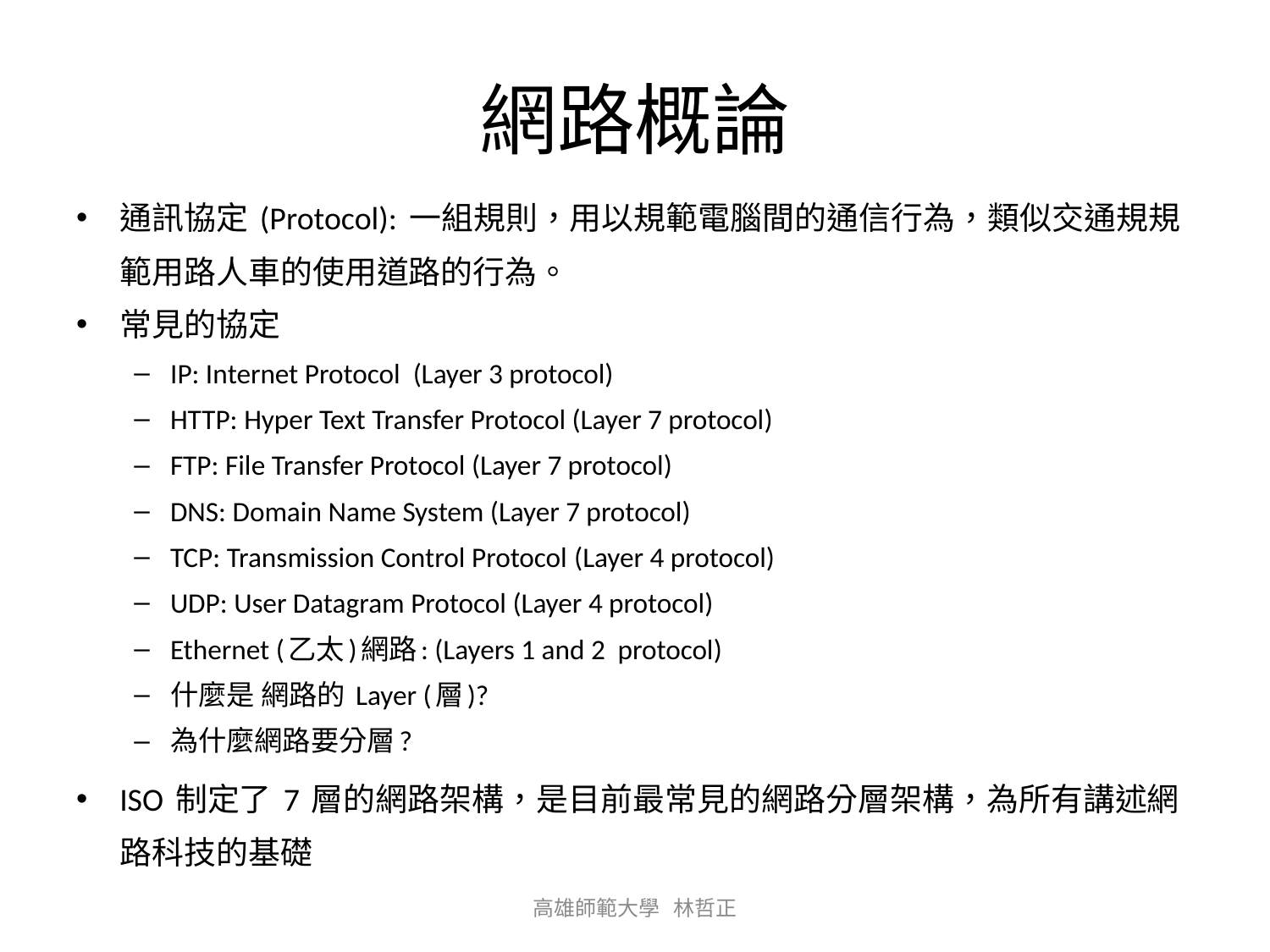

# 網路概論
通訊協定 (Protocol): 一組規則，用以規範電腦間的通信行為，類似交通規規範用路人車的使用道路的行為。
常見的協定
IP: Internet Protocol  (Layer 3 protocol)
HTTP: Hyper Text Transfer Protocol (Layer 7 protocol)
FTP: File Transfer Protocol (Layer 7 protocol)
DNS: Domain Name System (Layer 7 protocol)
TCP: Transmission Control Protocol (Layer 4 protocol)
UDP: User Datagram Protocol (Layer 4 protocol)
Ethernet (乙太)網路: (Layers 1 and 2  protocol)
什麼是 網路的 Layer (層)?
為什麼網路要分層?
ISO 制定了 7 層的網路架構，是目前最常見的網路分層架構，為所有講述網路科技的基礎

高雄師範大學  林哲正